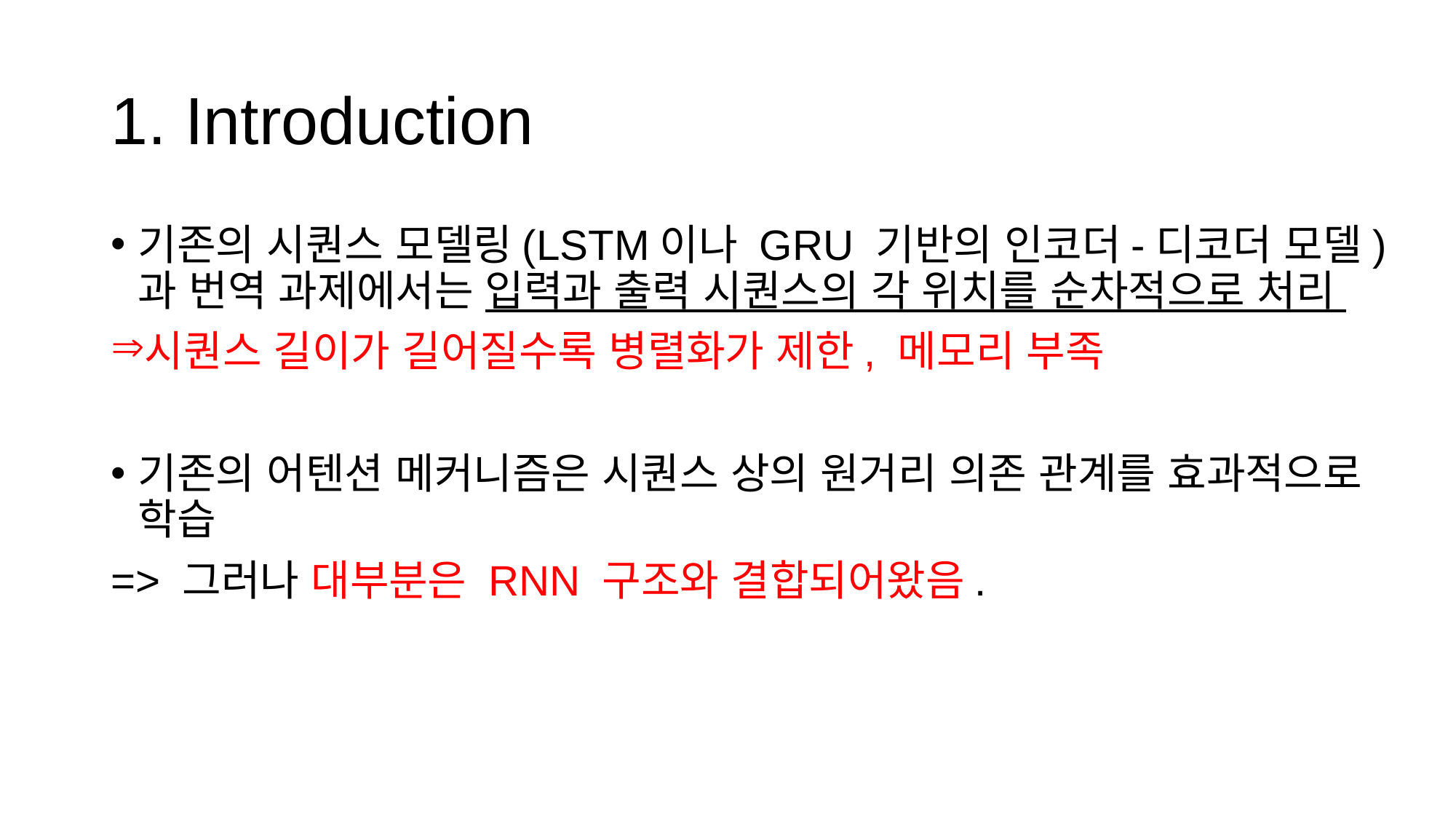

# 1. Introduction
기존의 시퀀스 모델링(LSTM이나 GRU 기반의 인코더-디코더 모델)과 번역 과제에서는 입력과 출력 시퀀스의 각 위치를 순차적으로 처리
시퀀스 길이가 길어질수록 병렬화가 제한, 메모리 부족

기존의 어텐션 메커니즘은 시퀀스 상의 원거리 의존 관계를 효과적으로 학습
=> 그러나 대부분은 RNN 구조와 결합되어왔음.